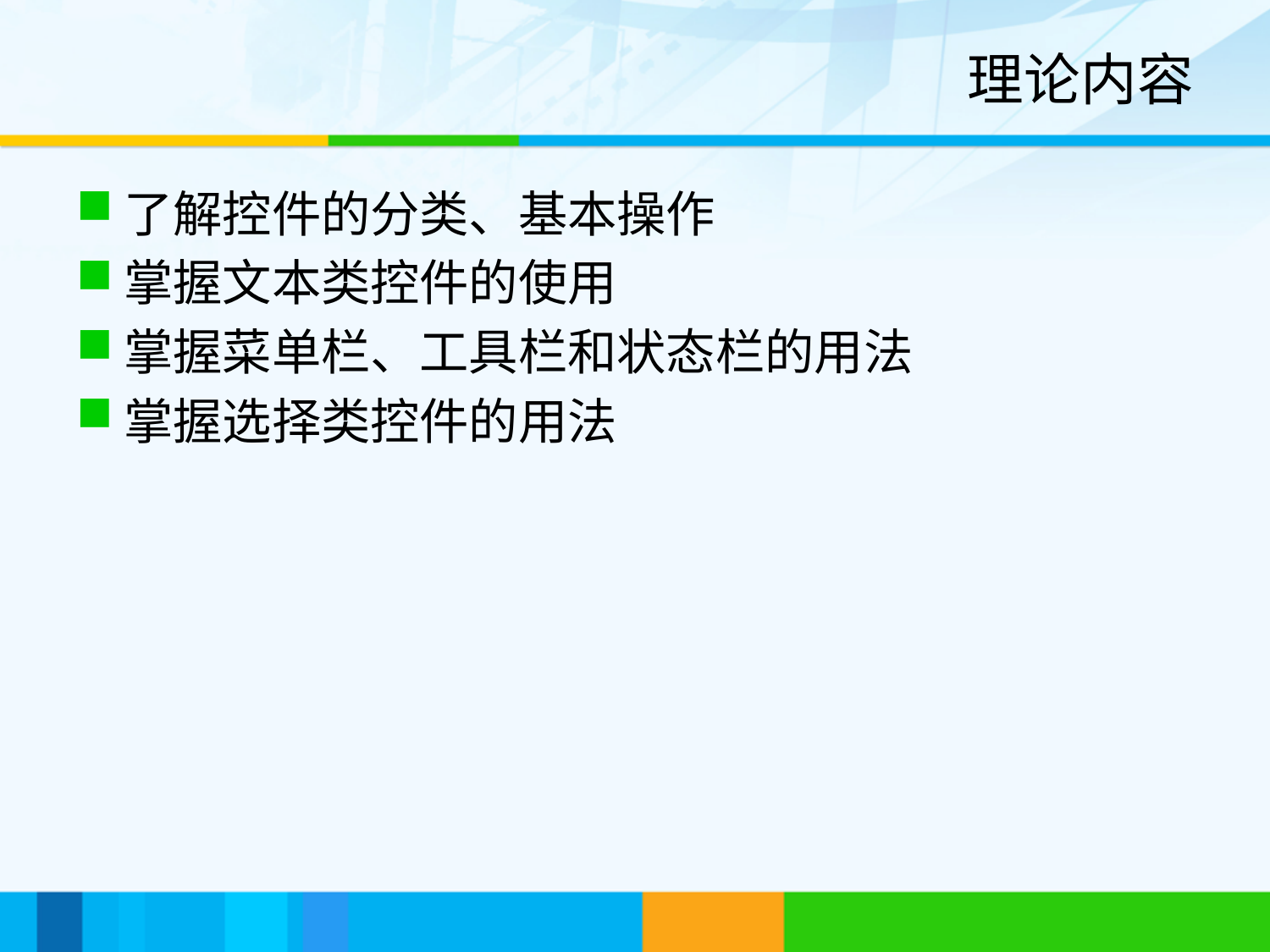

# 理论内容
了解控件的分类、基本操作
掌握文本类控件的使用
掌握菜单栏、工具栏和状态栏的用法
掌握选择类控件的用法